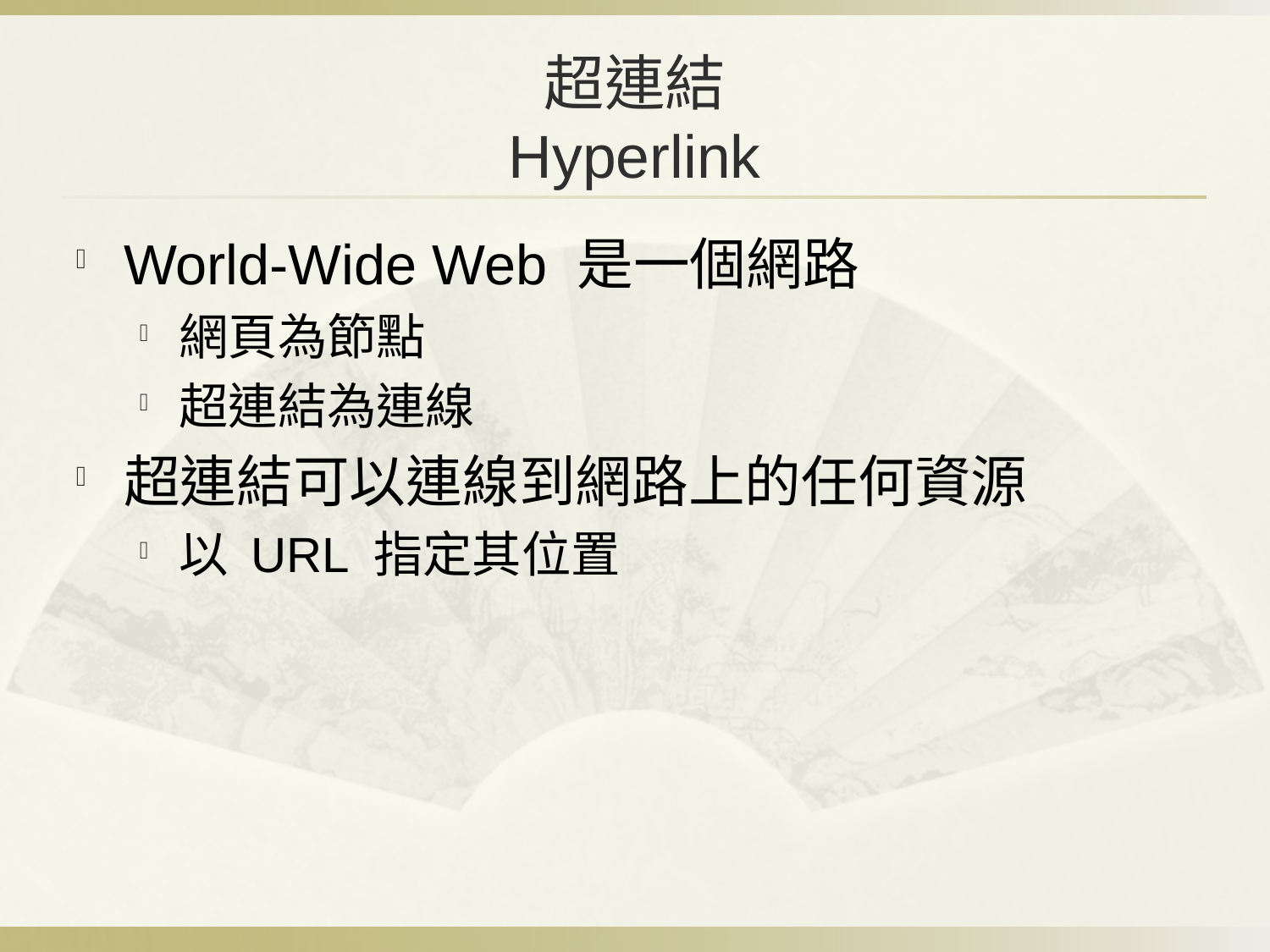

# 超連結 Hyperlink
World-Wide Web 是一個網路
網頁為節點
超連結為連線
超連結可以連線到網路上的任何資源
以 URL 指定其位置